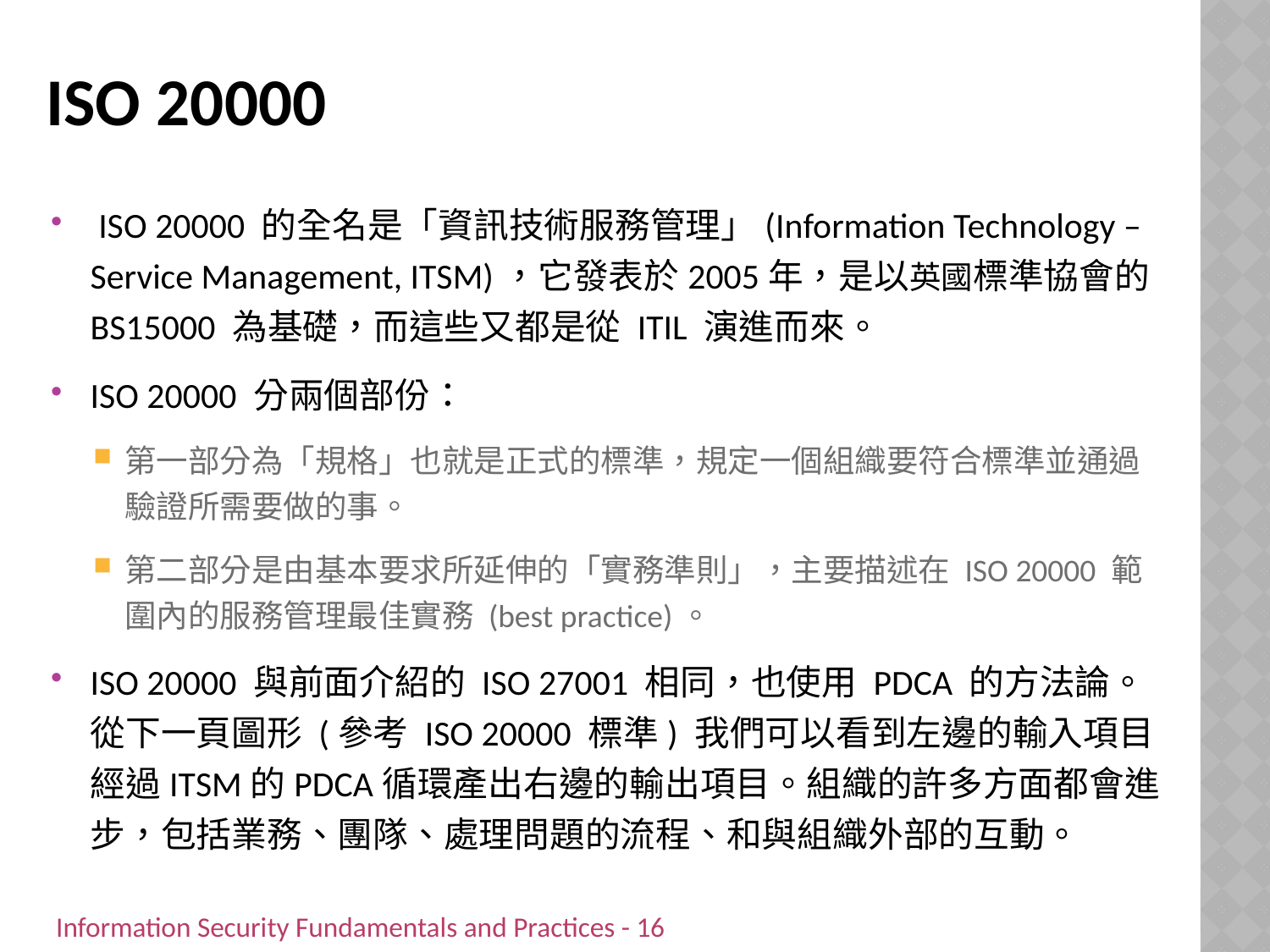

# ISO 20000
 ISO 20000 的全名是「資訊技術服務管理」(Information Technology – Service Management, ITSM)，它發表於2005年，是以英國標準協會的 BS15000 為基礎，而這些又都是從 ITIL 演進而來。
ISO 20000 分兩個部份：
第一部分為「規格」也就是正式的標準，規定一個組織要符合標準並通過驗證所需要做的事。
第二部分是由基本要求所延伸的「實務準則」，主要描述在 ISO 20000 範圍內的服務管理最佳實務 (best practice)。
ISO 20000 與前面介紹的 ISO 27001 相同，也使用 PDCA 的方法論。從下一頁圖形 (參考 ISO 20000 標準) 我們可以看到左邊的輸入項目經過ITSM的PDCA循環產出右邊的輸出項目。組織的許多方面都會進步，包括業務、團隊、處理問題的流程、和與組織外部的互動。